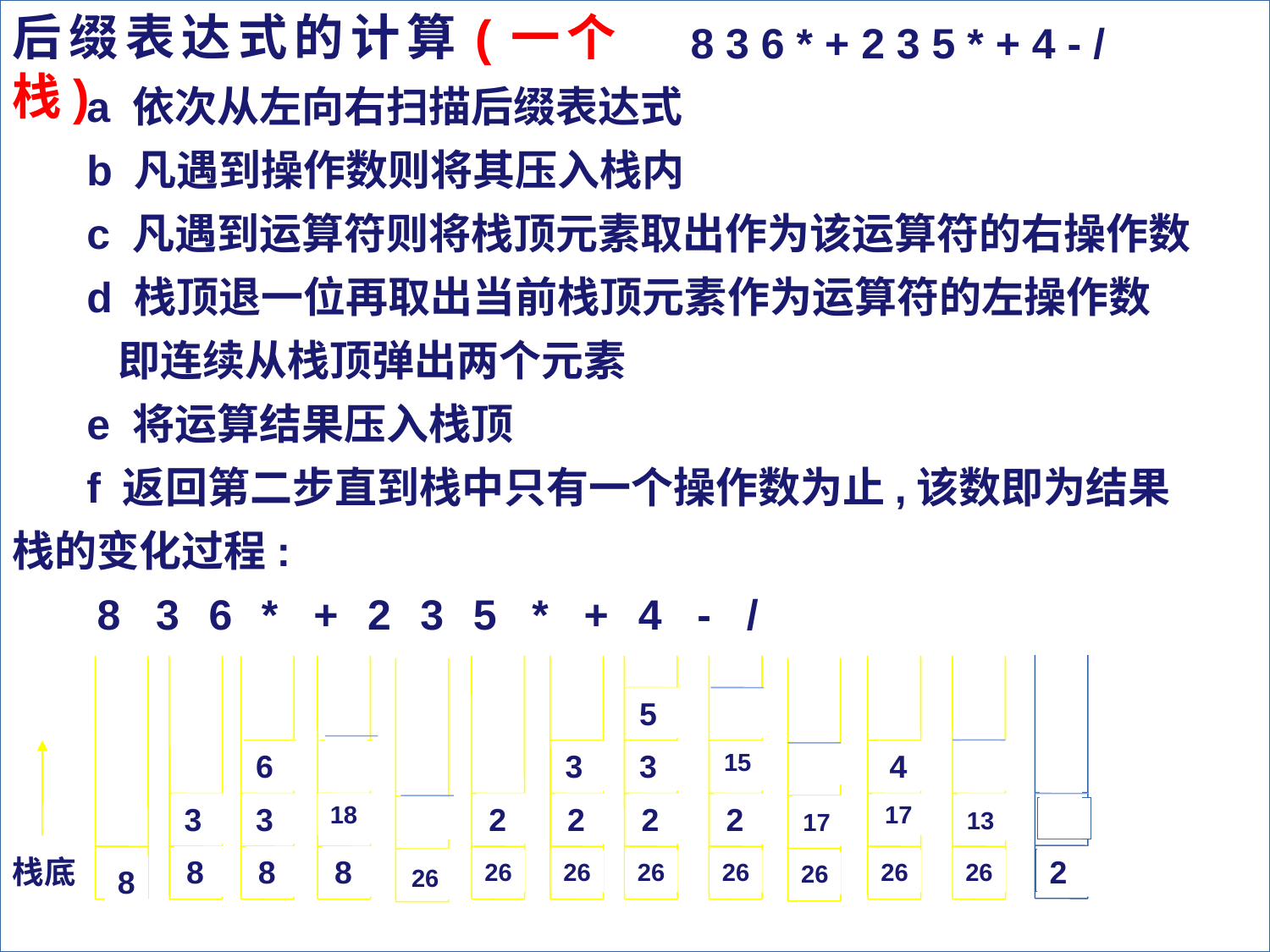

后缀表达式的计算(一个栈)
8 3 6 * + 2 3 5 * + 4 - /
a 依次从左向右扫描后缀表达式
b 凡遇到操作数则将其压入栈内
c 凡遇到运算符则将栈顶元素取出作为该运算符的右操作数
d 栈顶退一位再取出当前栈顶元素作为运算符的左操作数
即连续从栈顶弹出两个元素
e 将运算结果压入栈顶
f 返回第二步直到栈中只有一个操作数为止,该数即为结果
栈的变化过程:
8   3   6   *   +   2   3   5   *   +   4   -   /

13

26

8

3

8

6

3

8

26

2

26

3

2

26

3

2

26

5

17

26

17

26

4

15

2

26

18

8

5

6
3
15

4

3
18
2

13

17

栈底
2

8
26

46